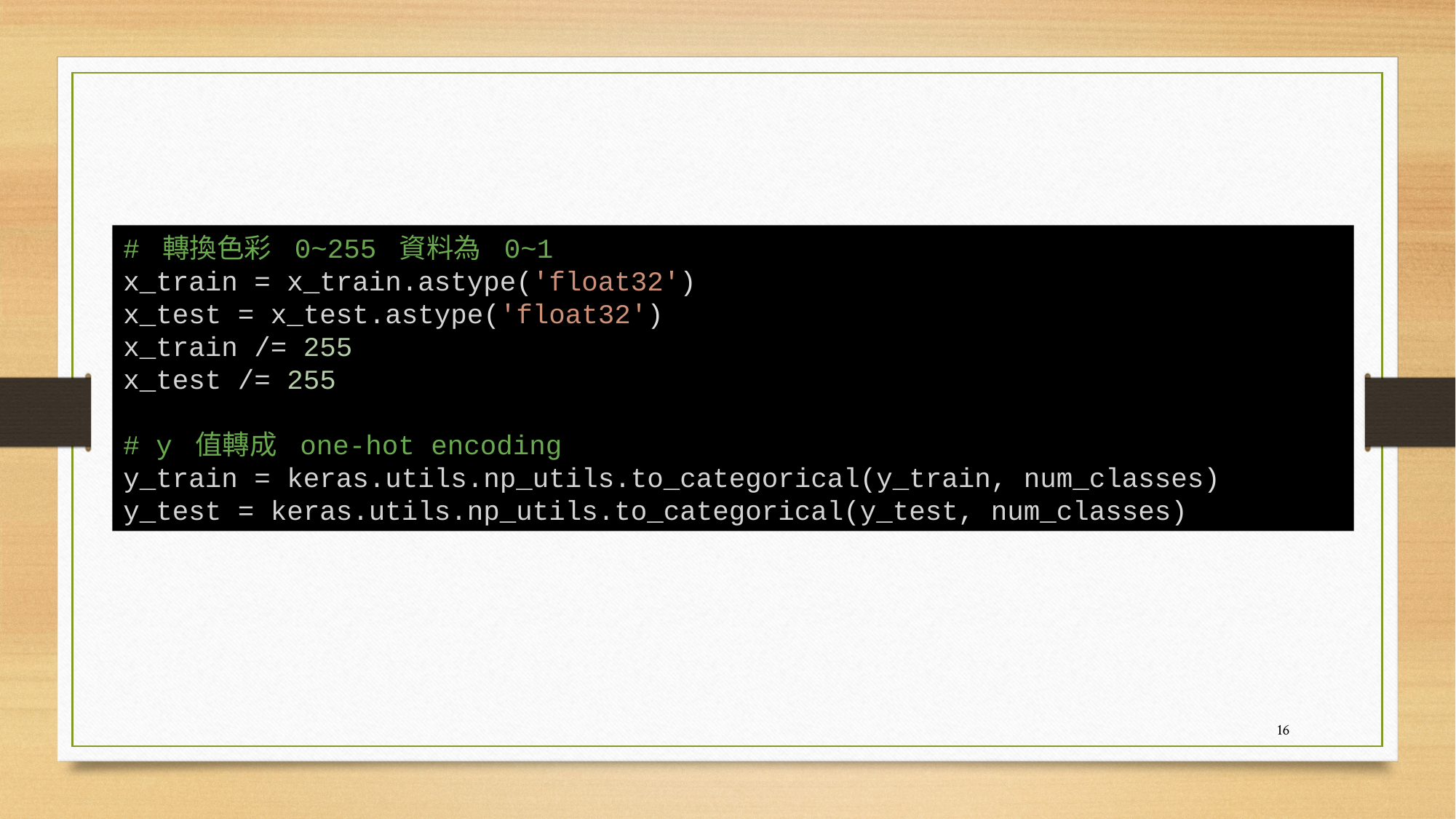

# 轉換色彩 0~255 資料為 0~1
x_train = x_train.astype('float32')
x_test = x_test.astype('float32')
x_train /= 255
x_test /= 255
# y 值轉成 one-hot encoding
y_train = keras.utils.np_utils.to_categorical(y_train, num_classes)
y_test = keras.utils.np_utils.to_categorical(y_test, num_classes)
16